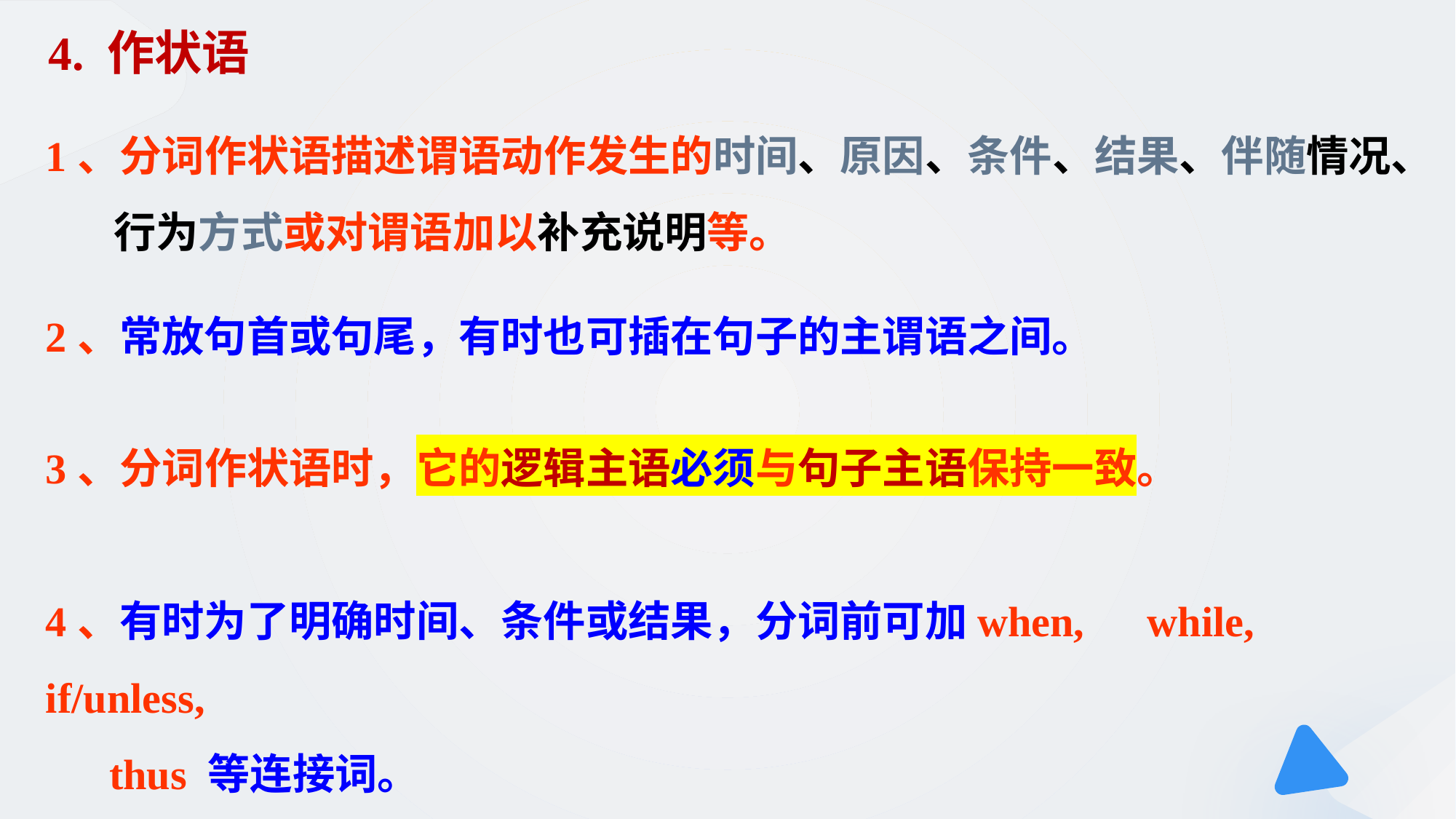

# 4. 作状语
1、分词作状语描述谓语动作发生的时间、原因、条件、结果、伴随情况、
      行为方式或对谓语加以补充说明等。
2、常放句首或句尾，有时也可插在句子的主谓语之间。
3、分词作状语时，它的逻辑主语必须与句子主语保持一致。
4、有时为了明确时间、条件或结果，分词前可加when,　while,　if/unless,
      thus 等连接词。